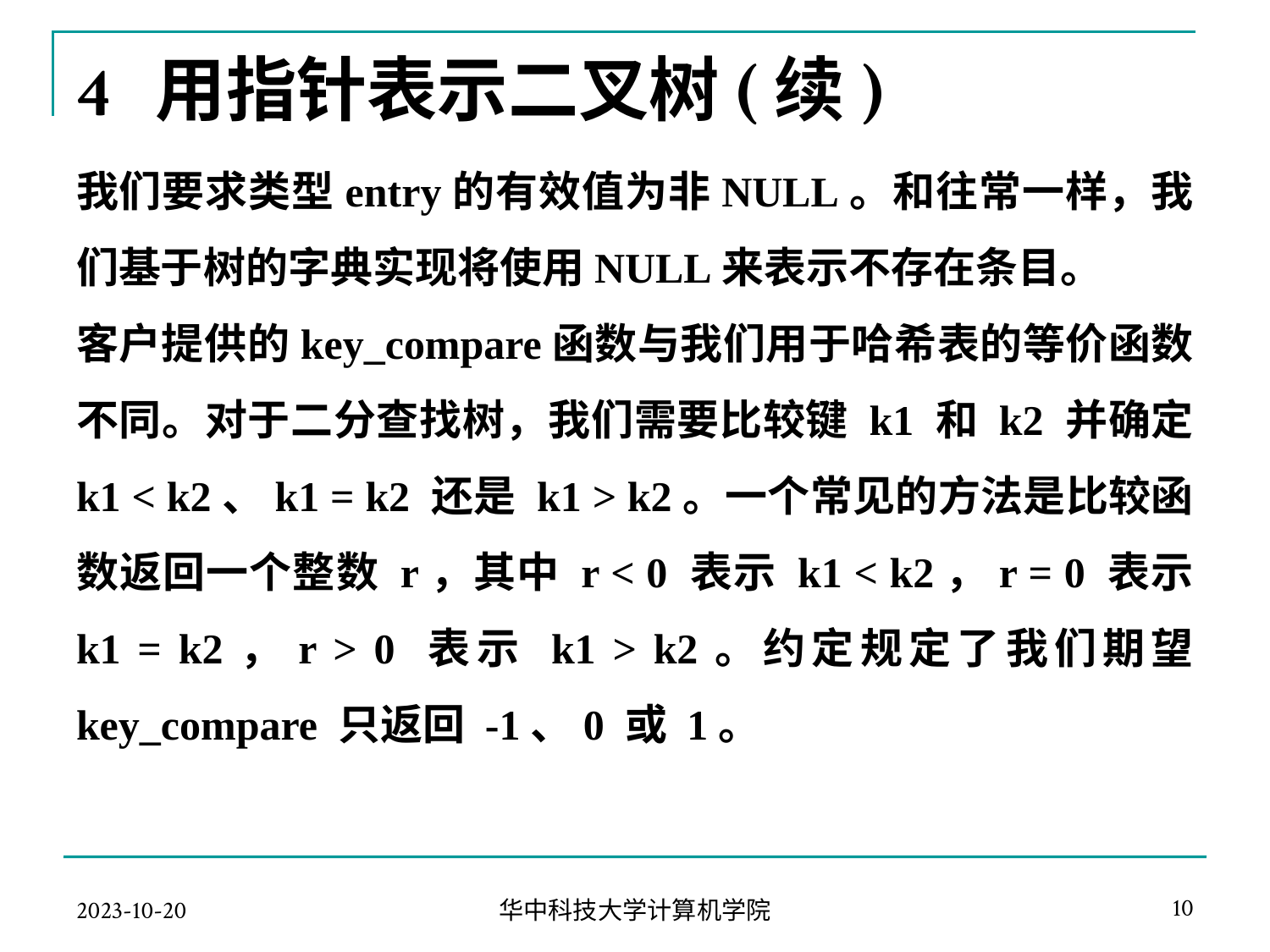

# 4  用指针表示二叉树(续)
我们要求类型entry的有效值为非NULL。和往常一样，我们基于树的字典实现将使用NULL来表示不存在条目。
客户提供的key_compare函数与我们用于哈希表的等价函数不同。对于二分查找树，我们需要比较键 k1 和 k2 并确定 k1 < k2、k1 = k2 还是 k1 > k2。一个常见的方法是比较函数返回一个整数 r，其中 r < 0 表示 k1 < k2，r = 0 表示 k1 = k2，r > 0 表示 k1 > k2。约定规定了我们期望 key_compare 只返回 -1、0 或 1。
2023-10-20
10
华中科技大学计算机学院